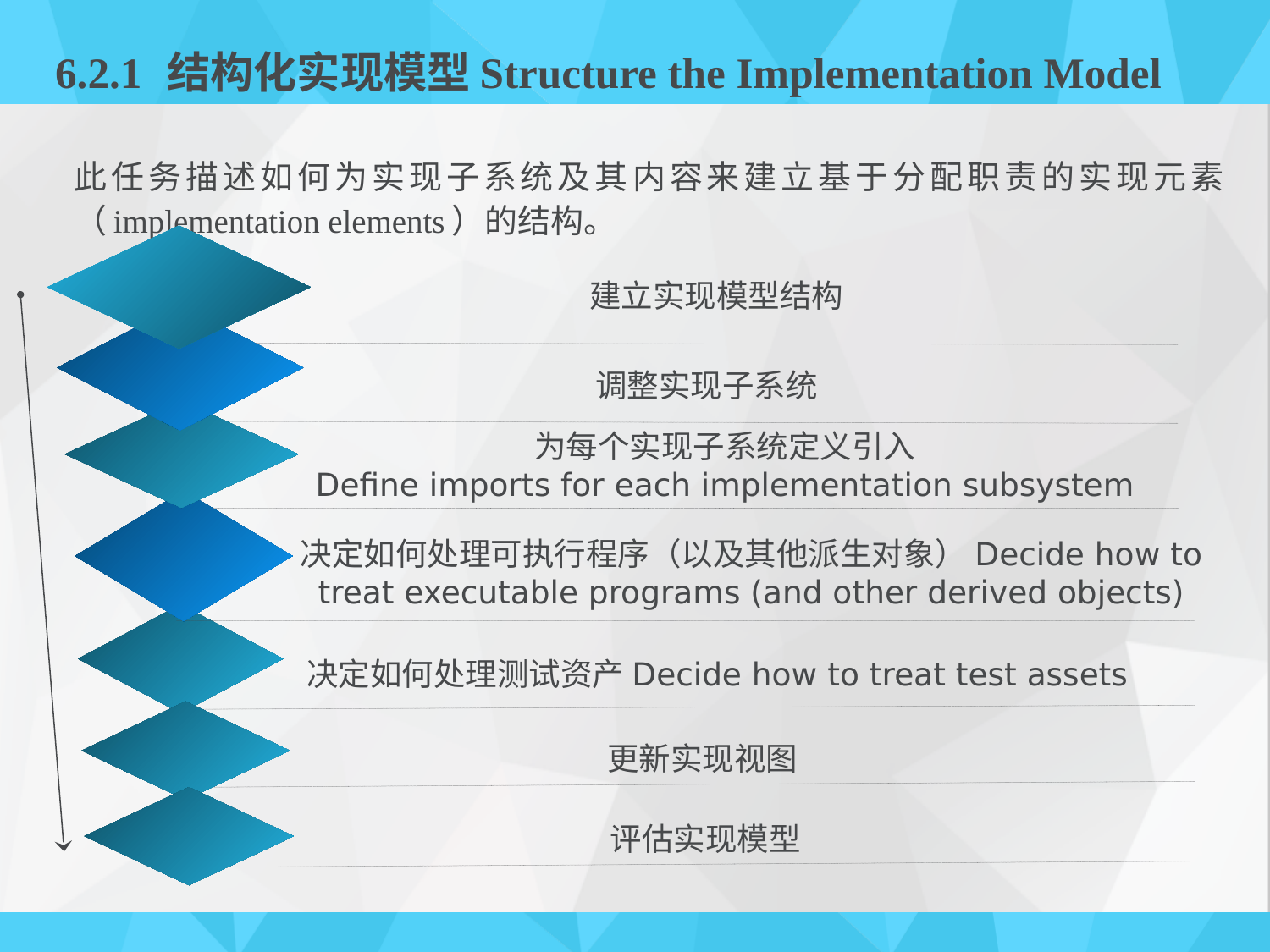

# 6.2.1	结构化实现模型Structure the Implementation Model
此任务描述如何为实现子系统及其内容来建立基于分配职责的实现元素（implementation elements）的结构。

建立实现模型结构

调整实现子系统

为每个实现子系统定义引入
Define imports for each implementation subsystem

决定如何处理可执行程序（以及其他派生对象）Decide how to treat executable programs (and other derived objects)

决定如何处理测试资产Decide how to treat test assets

更新实现视图

评估实现模型